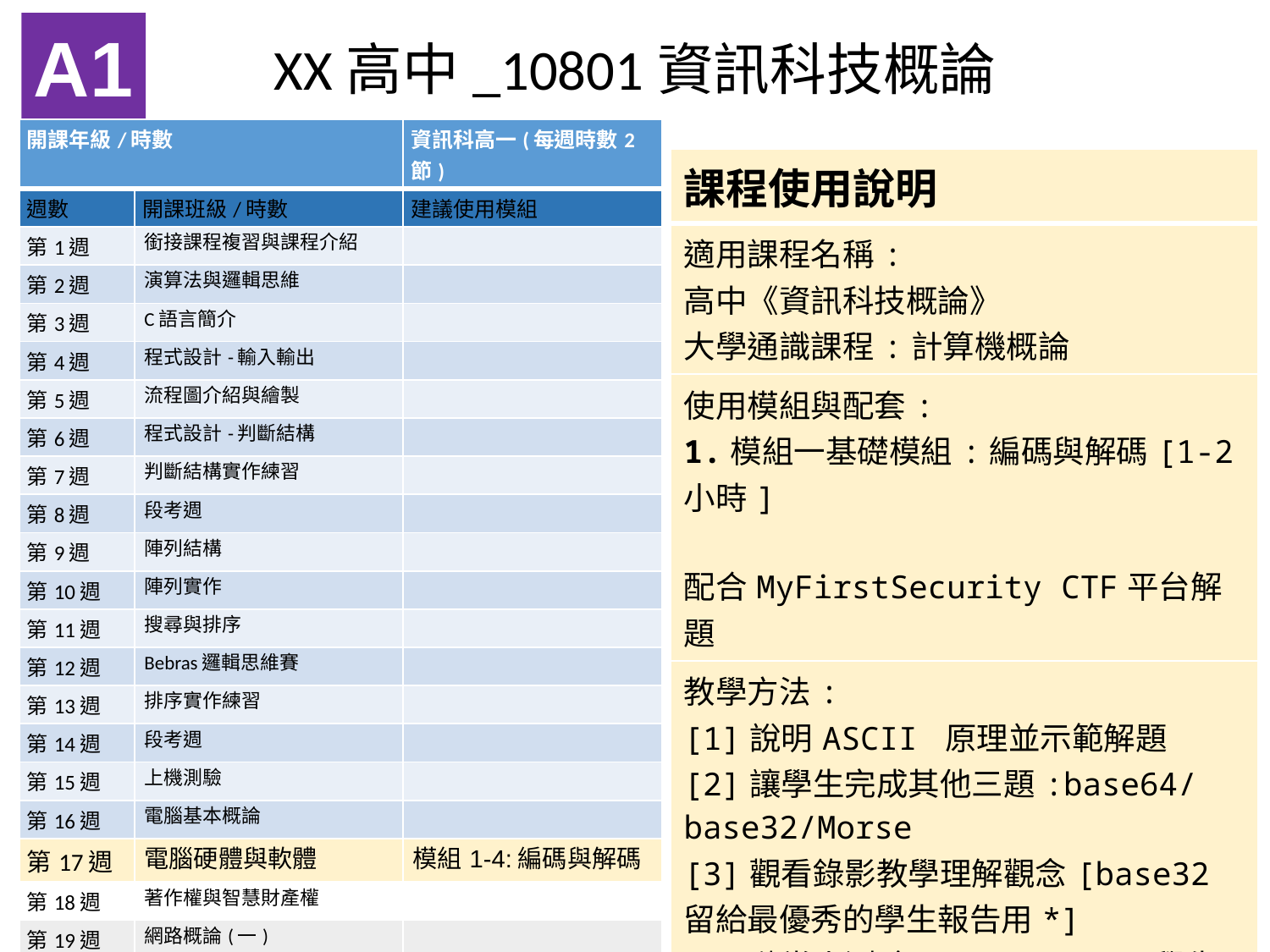

A1
# XX高中_10801資訊科技概論
| 開課年級/時數 |  | 資訊科高一(每週時數2節) |
| --- | --- | --- |
| 週數 | 開課班級/時數 | 建議使用模組 |
| 第1週 | 銜接課程複習與課程介紹 |  |
| 第2週 | 演算法與邏輯思維 |  |
| 第3週 | C語言簡介 |  |
| 第4週 | 程式設計-輸入輸出 |  |
| 第5週 | 流程圖介紹與繪製 |  |
| 第6週 | 程式設計-判斷結構 |  |
| 第7週 | 判斷結構實作練習 |  |
| 第8週 | 段考週 |  |
| 第9週 | 陣列結構 |  |
| 第10週 | 陣列實作 |  |
| 第11週 | 搜尋與排序 |  |
| 第12週 | Bebras邏輯思維賽 |  |
| 第13週 | 排序實作練習 |  |
| 第14週 | 段考週 |  |
| 第15週 | 上機測驗 |  |
| 第16週 | 電腦基本概論 |  |
| 第17週 | 電腦硬體與軟體 | 模組1-4:編碼與解碼 |
| 第18週 | 著作權與智慧財產權 |  |
| 第19週 | 網路概論(一) |  |
| 第20週 | 網路概論(二) |  |
| 第21週 | 段考週 |  |
| 課程使用說明 |
| --- |
| 適用課程名稱: 高中《資訊科技概論》 大學通識課程:計算機概論 |
| 使用模組與配套: 1.模組一基礎模組:編碼與解碼[1-2小時] 配合MyFirstSecurity CTF平台解題 |
| 教學方法: [1]說明ASCII 原理並示範解題 [2]讓學生完成其他三題:base64/base32/Morse [3]觀看錄影教學理解觀念[base32留給最優秀的學生報告用\*] [4]隨堂小測驗[\*option] + 學生成果拍照鼓勵 |